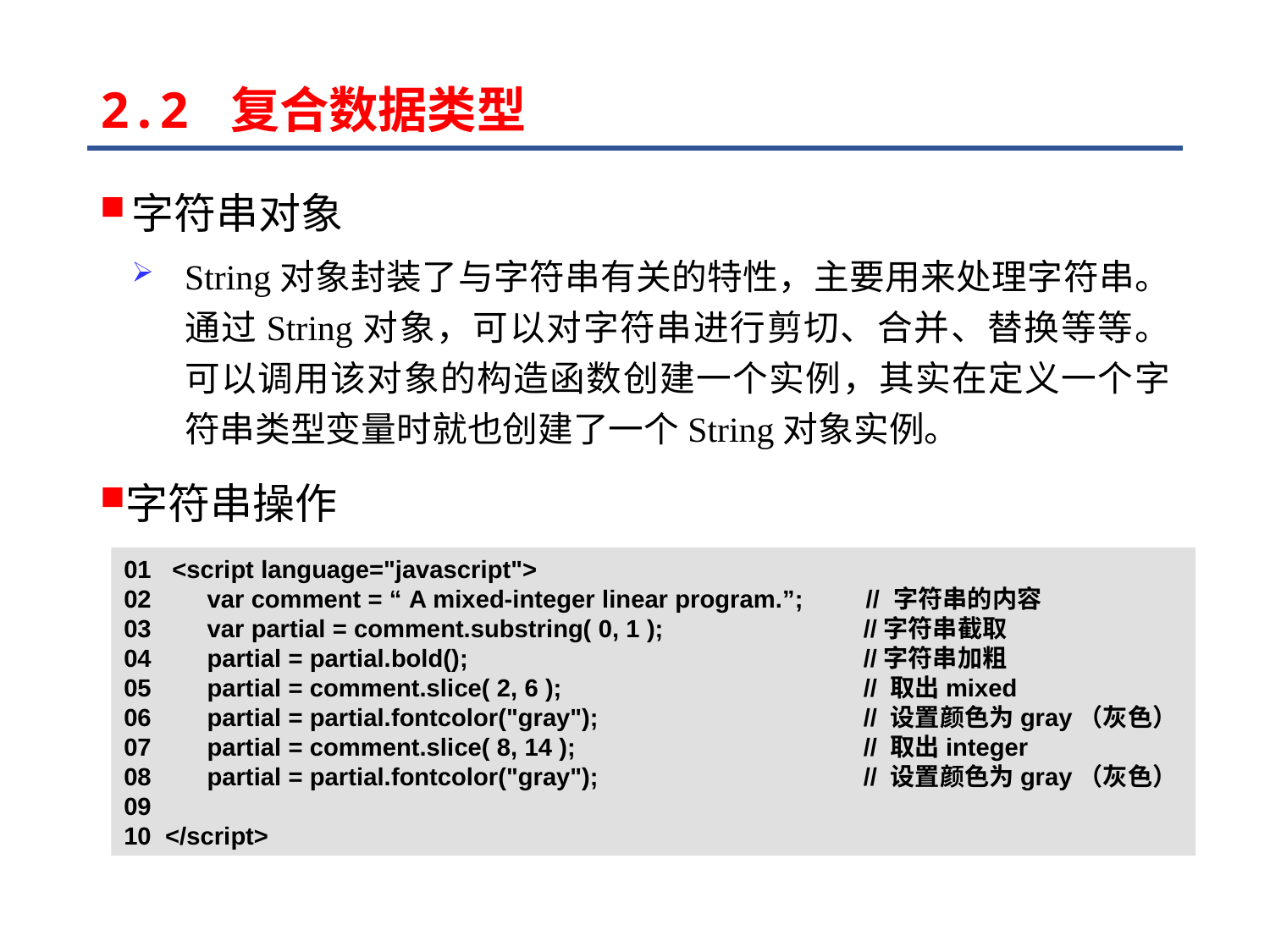

# 2.2 复合数据类型
字符串对象
String对象封装了与字符串有关的特性，主要用来处理字符串。通过String对象，可以对字符串进行剪切、合并、替换等等。可以调用该对象的构造函数创建一个实例，其实在定义一个字符串类型变量时就也创建了一个String对象实例。
字符串操作

01   <script language="javascript">
02        var comment = “ A mixed-integer linear program.”;         // 字符串的内容
03        var partial = comment.substring( 0, 1 );	               //字符串截取
04        partial = partial.bold();			               //字符串加粗
05        partial = comment.slice( 2, 6 );		               // 取出mixed
06        partial = partial.fontcolor("gray");		               // 设置颜色为gray（灰色）
07        partial = comment.slice( 8, 14 );		               // 取出integer
08        partial = partial.fontcolor("gray");		               // 设置颜色为gray（灰色）
09
10  </script>